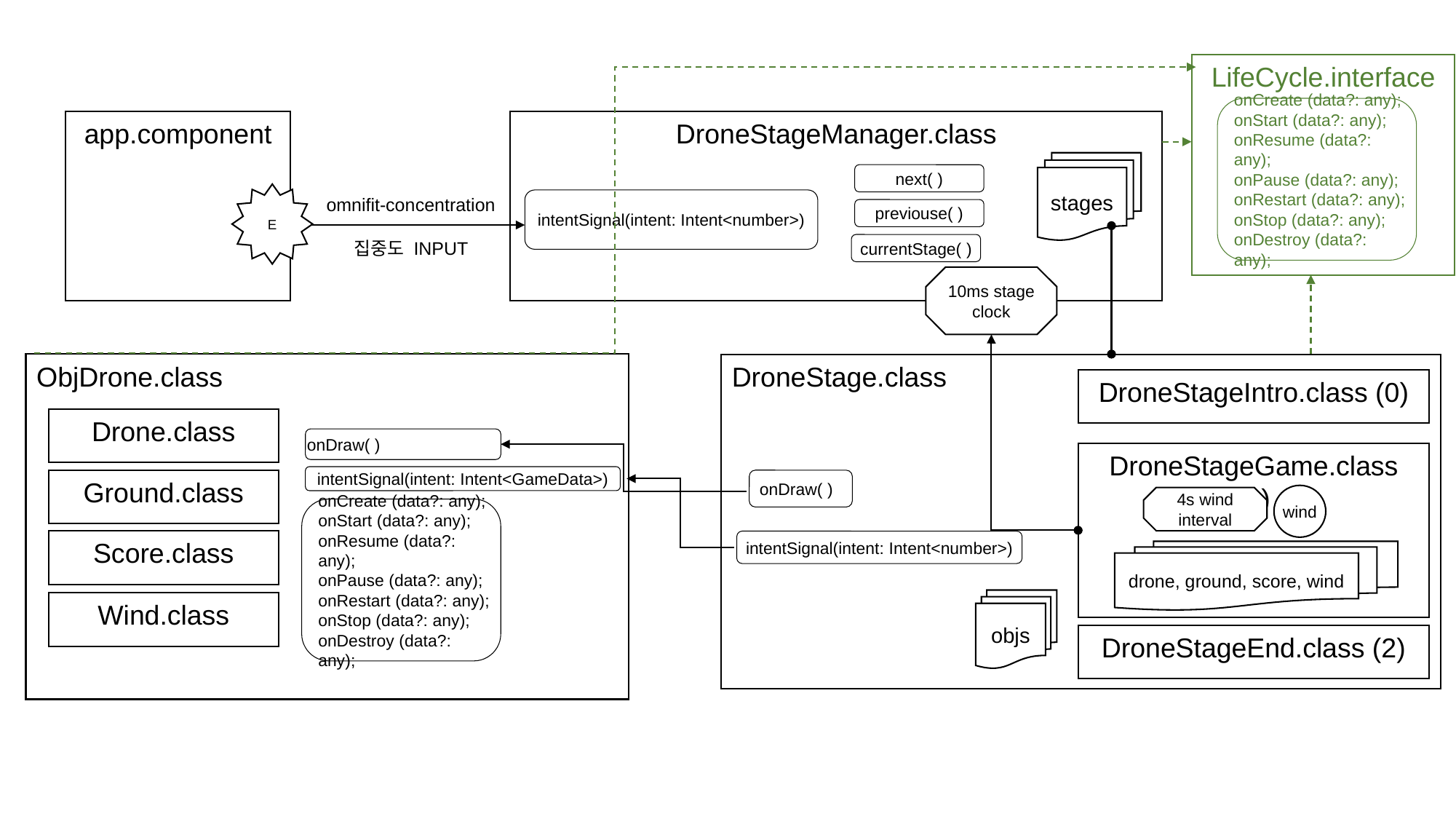

LifeCycle.interface
onCreate (data?: any);
onStart (data?: any);
onResume (data?: any);
onPause (data?: any);  onRestart (data?: any);
onStop (data?: any);
onDestroy (data?: any);
DroneStageManager.class
app.component
stages
next( )
E
omnifit-concentration

집중도 INPUT
intentSignal(intent: Intent<number>)
previouse( )
currentStage( )
10ms stage clock
ObjDrone.class
DroneStage.class
DroneStageIntro.class (0)
Drone.class
onDraw( )
DroneStageGame.class (1)
intentSignal(intent: Intent<GameData>)
Ground.class
onDraw( )
wind
4s wind interval
onCreate (data?: any);
onStart (data?: any);
onResume (data?: any);
onPause (data?: any);  onRestart (data?: any);
onStop (data?: any);
onDestroy (data?: any);
Score.class
intentSignal(intent: Intent<number>)
drone, ground, score, wind
objs
Wind.class
DroneStageEnd.class (2)